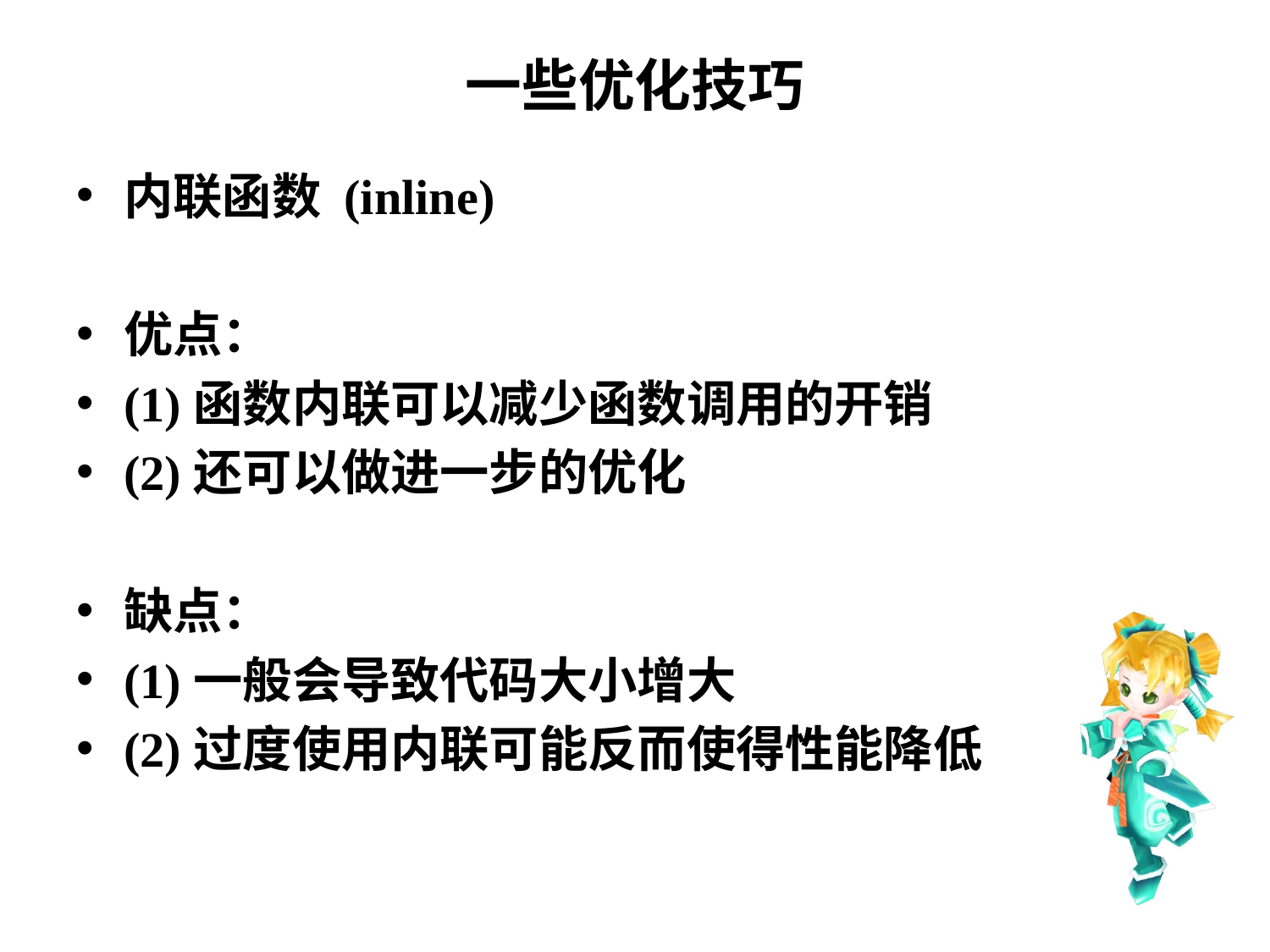

# 一些优化技巧
内联函数 (inline)

优点：
(1)函数内联可以减少函数调用的开销
(2)还可以做进一步的优化

缺点：
(1)一般会导致代码大小增大
(2)过度使用内联可能反而使得性能降低